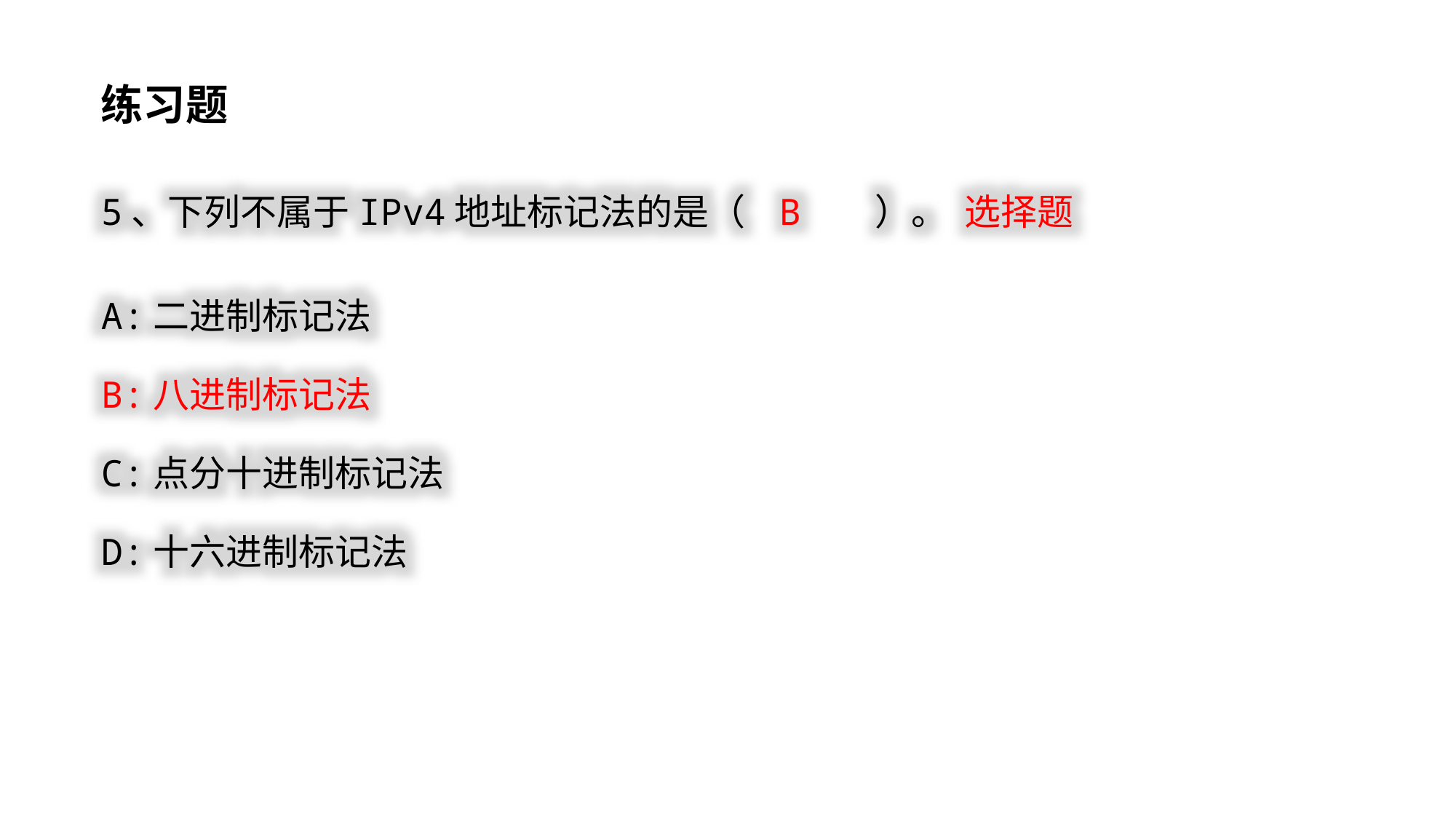

练习题
5、下列不属于IPv4地址标记法的是（   B   ）。  选择题

A:二进制标记法

B:八进制标记法

C:点分十进制标记法

D:十六进制标记法